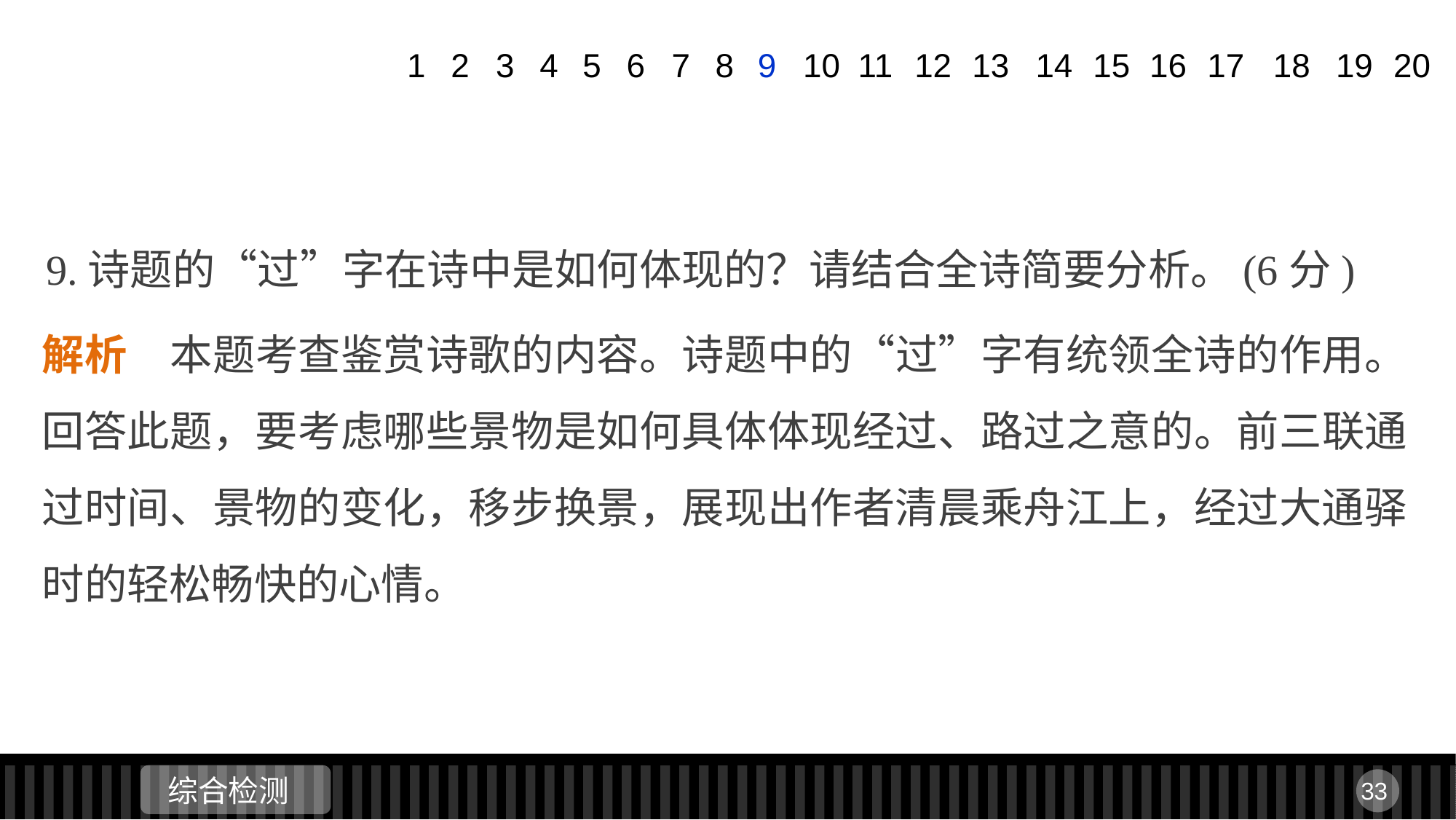

1
2
3
4
5
6
7
8
9
11
12
13
14
15
16
17
18
19
20
10
9.诗题的“过”字在诗中是如何体现的？请结合全诗简要分析。(6分)
解析　本题考查鉴赏诗歌的内容。诗题中的“过”字有统领全诗的作用。回答此题，要考虑哪些景物是如何具体体现经过、路过之意的。前三联通过时间、景物的变化，移步换景，展现出作者清晨乘舟江上，经过大通驿时的轻松畅快的心情。